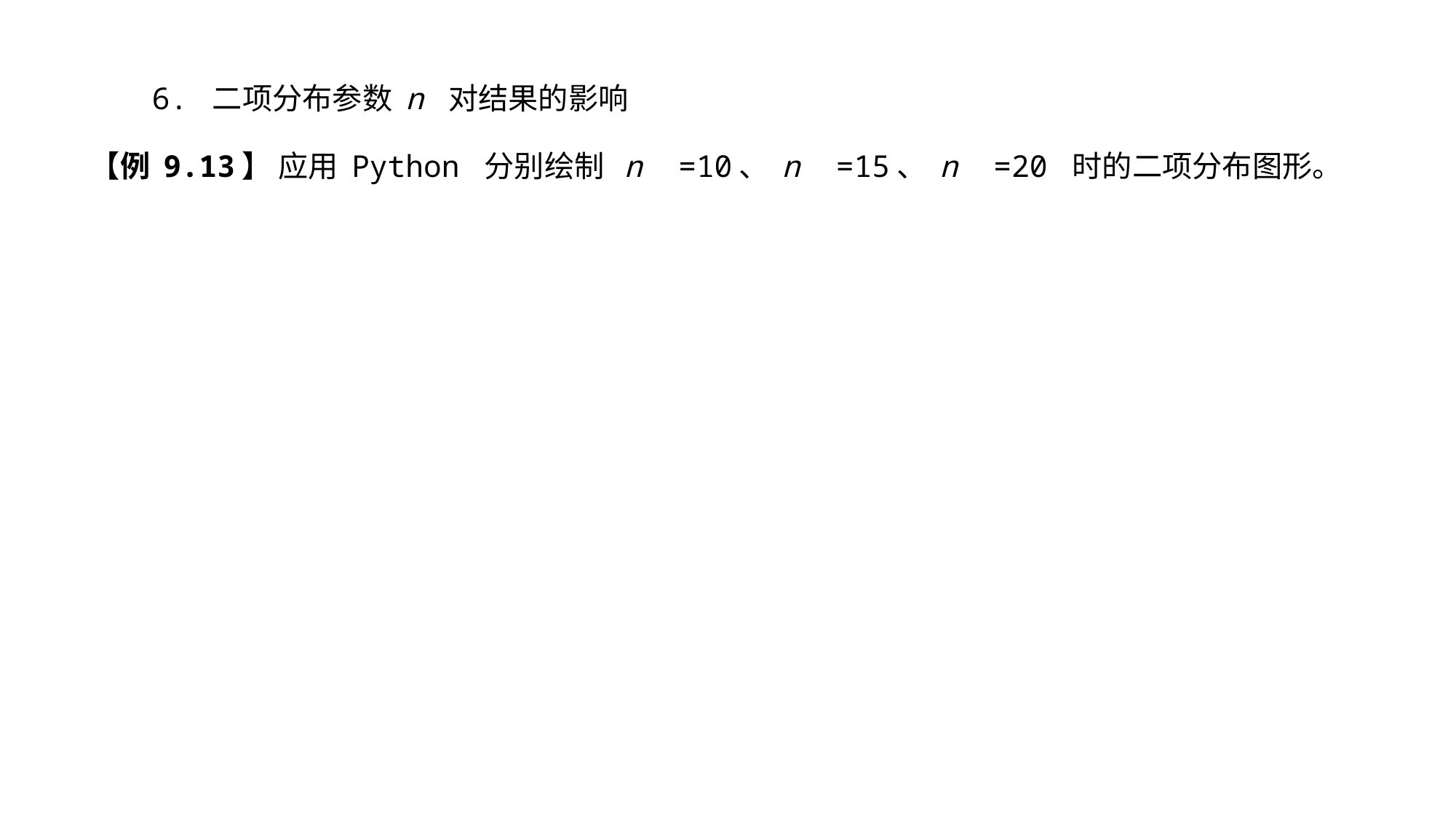

6. 二项分布参数 n 对结果的影响
【例 9.13】 应用 Python 分别绘制  n  =10、 n  =15、 n  =20 时的二项分布图形。